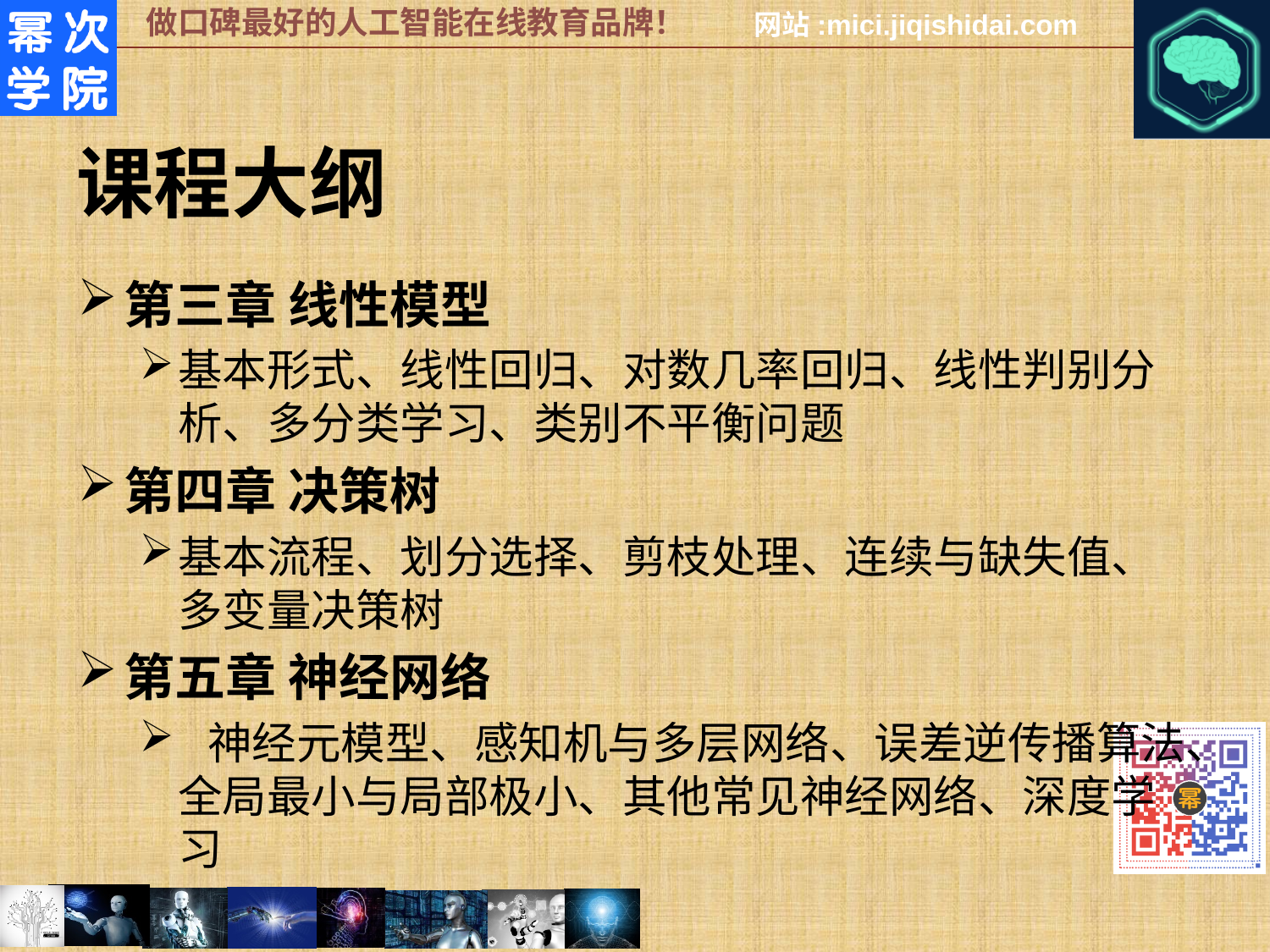

# 课程大纲
第三章 线性模型
基本形式、线性回归、对数几率回归、线性判别分析、多分类学习、类别不平衡问题
第四章 决策树
基本流程、划分选择、剪枝处理、连续与缺失值、多变量决策树
第五章 神经网络
  神经元模型、感知机与多层网络、误差逆传播算法、全局最小与局部极小、其他常见神经网络、深度学习